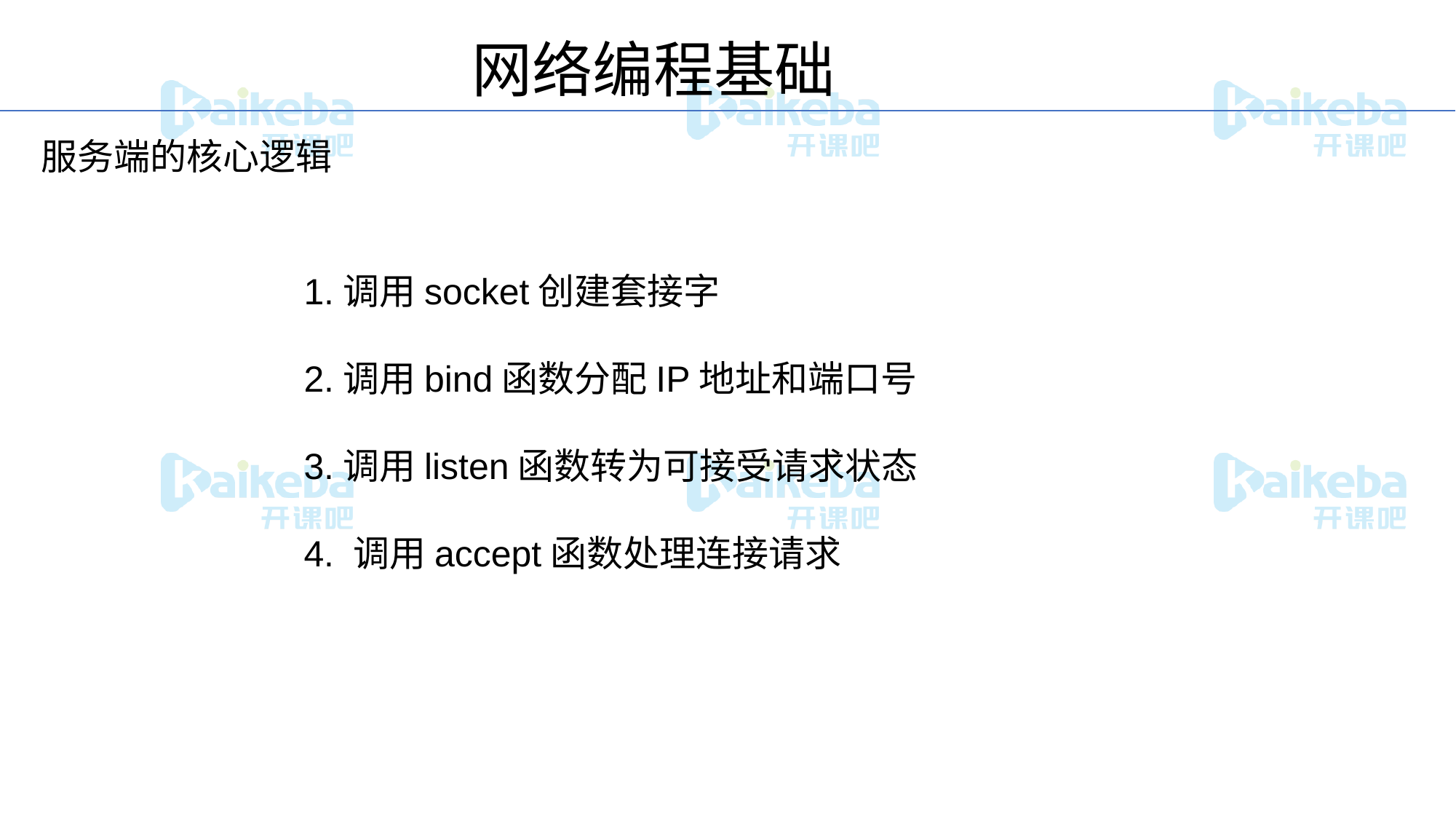

网络编程基础
服务端的核心逻辑

1.调用socket创建套接字

2.调用bind函数分配IP地址和端口号

3.调用listen函数转为可接受请求状态

4. 调用accept函数处理连接请求